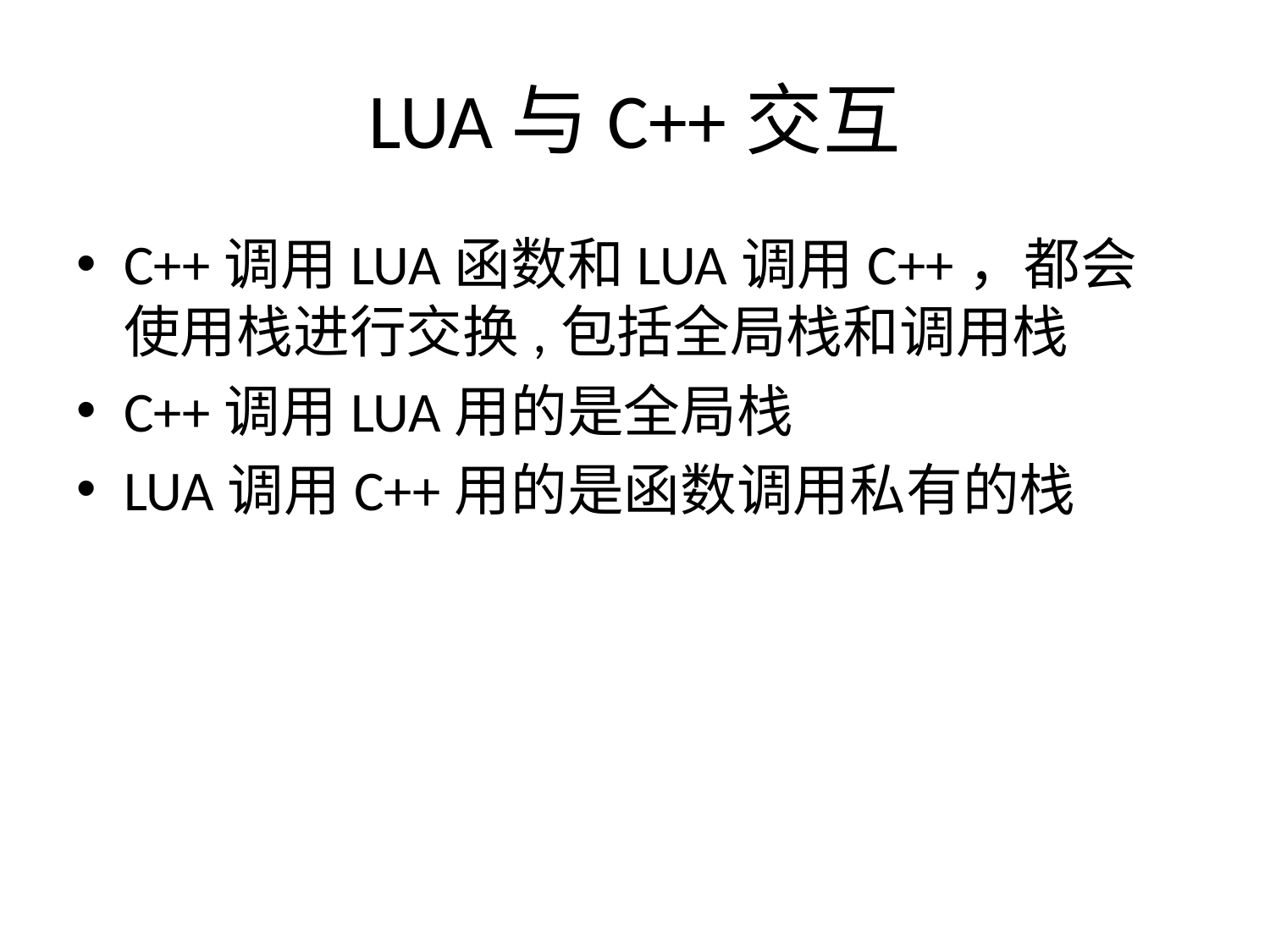

# LUA与C++交互
C++调用LUA函数和LUA调用C++，都会使用栈进行交换,包括全局栈和调用栈
C++调用LUA用的是全局栈
LUA调用C++用的是函数调用私有的栈